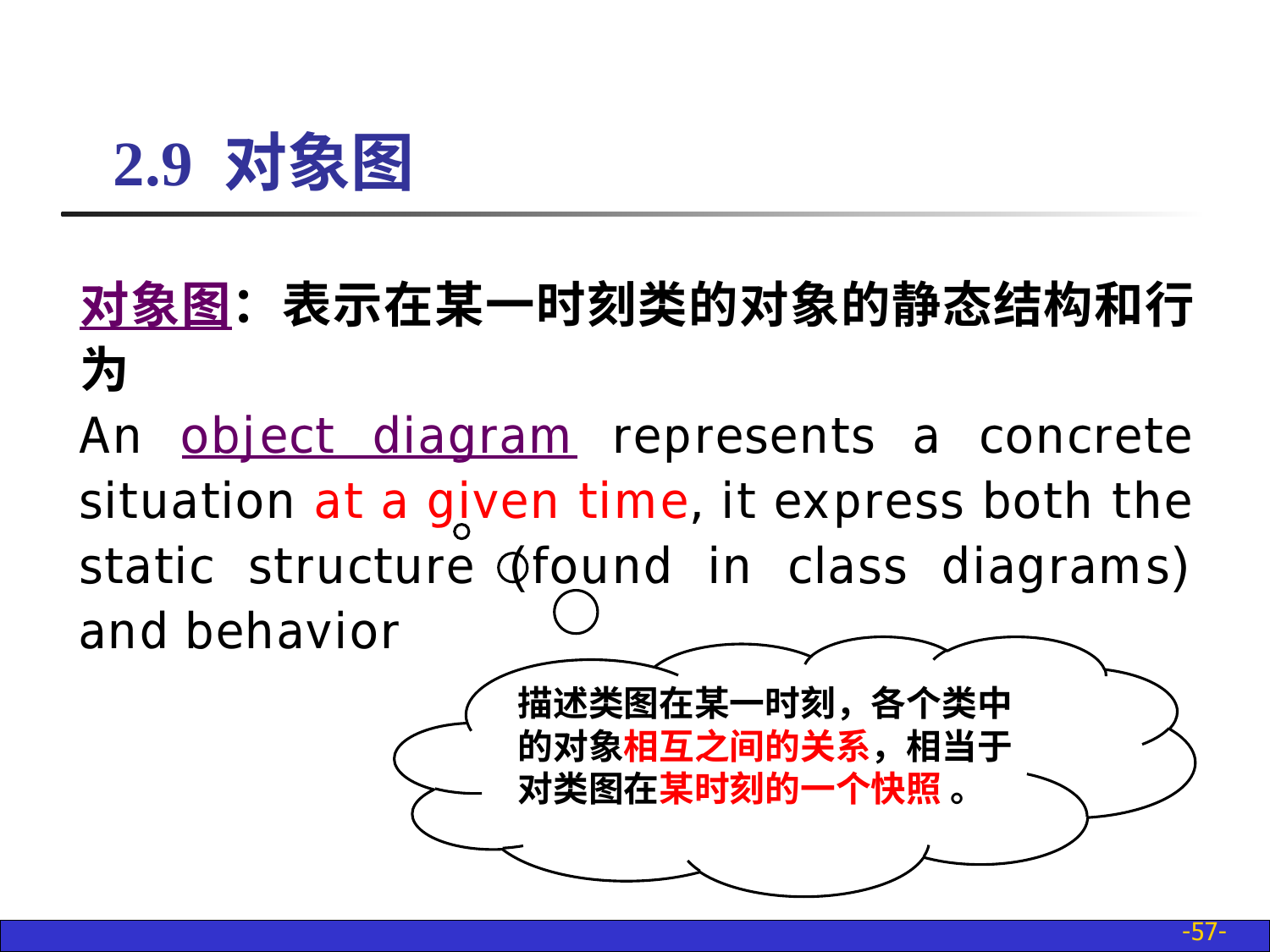

2.9 对象图
对象图：表示在某一时刻类的对象的静态结构和行为
An object diagram represents a concrete situation at a given time, it express both the static structure (found in class diagrams) and behavior
描述类图在某一时刻，各个类中的对象相互之间的关系，相当于对类图在某时刻的一个快照 。
-57-